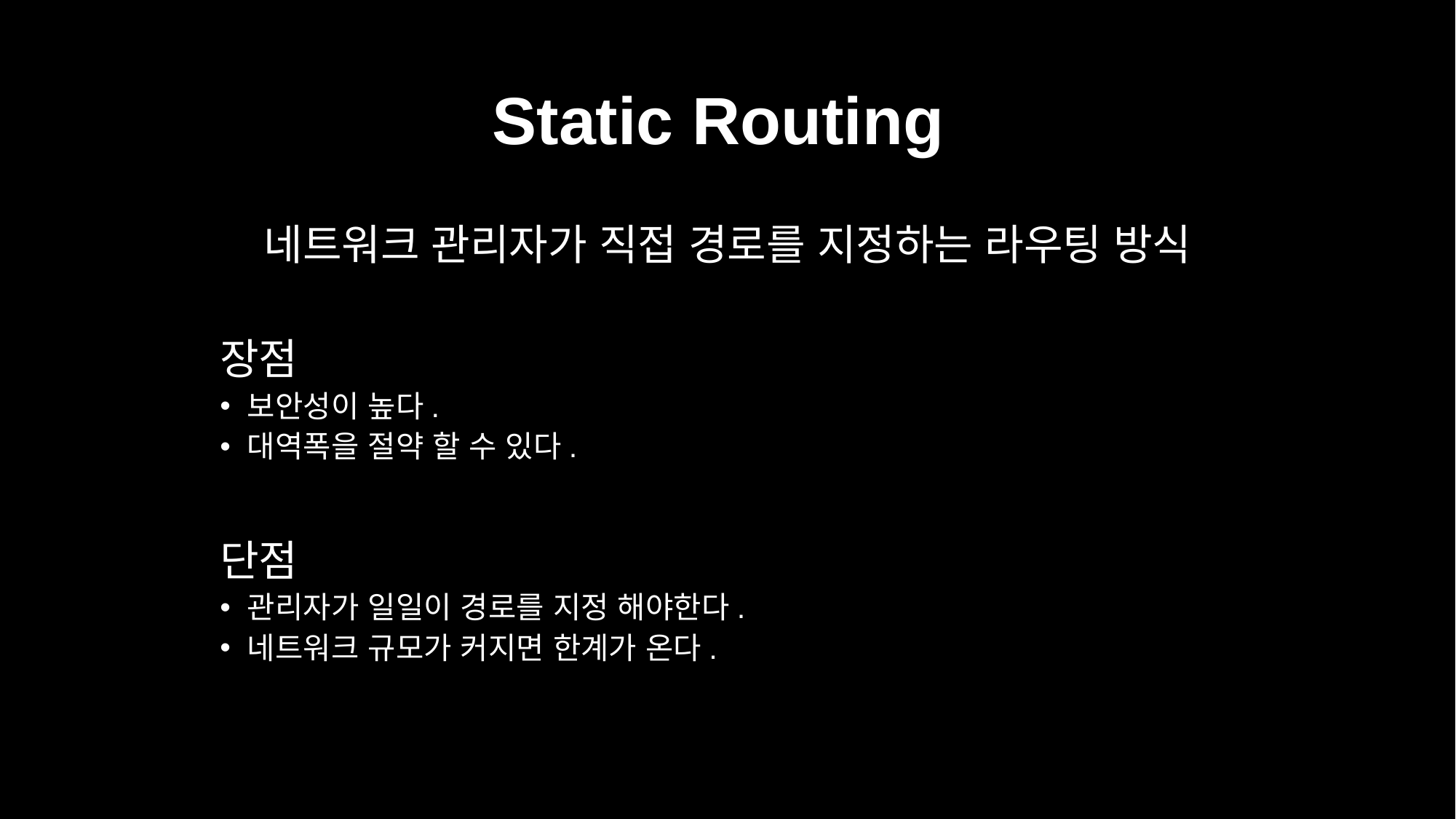

# Static Routing
네트워크 관리자가 직접 경로를 지정하는 라우팅 방식

장점
보안성이 높다.
대역폭을 절약 할 수 있다.

단점
관리자가 일일이 경로를 지정 해야한다.
네트워크 규모가 커지면 한계가 온다.